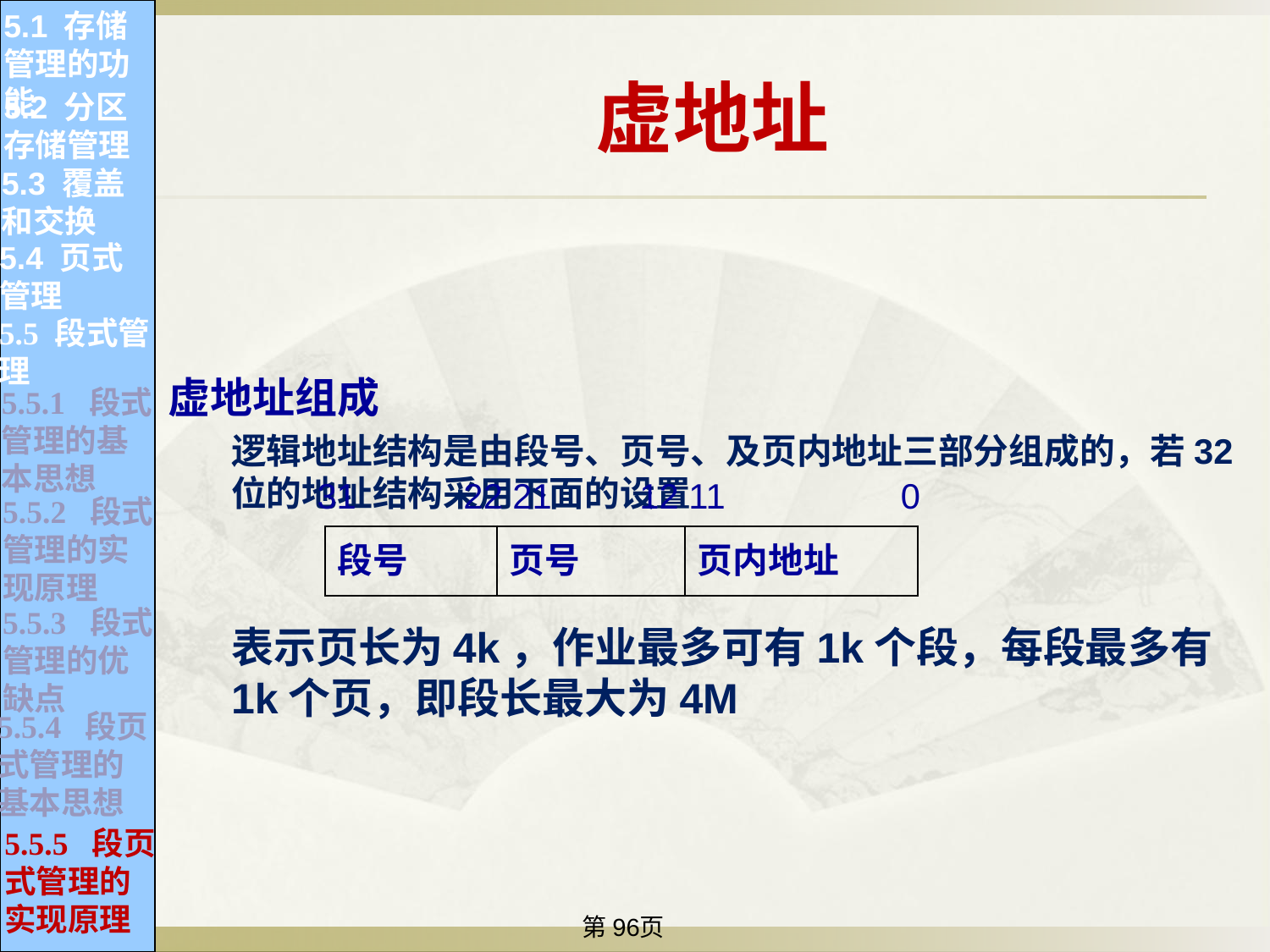

5.1 存储管理的功能
虚地址
5.2 分区存储管理
5.3 覆盖和交换
虚地址组成
逻辑地址结构是由段号、页号、及页内地址三部分组成的，若32位的地址结构采用下面的设置

表示页长为4k，作业最多可有1k个段，每段最多有1k个页，即段长最大为4M

5.4 页式管理
5.5 段式管理
5.5.1  段式管理的基本思想
 31           22 21         12 11                  0
5.5.2  段式管理的实现原理
| 段号 | 页号 | 页内地址 |
| --- | --- | --- |
5.5.3  段式管理的优缺点
5.5.4  段页式管理的基本思想
5.5.5  段页式管理的实现原理